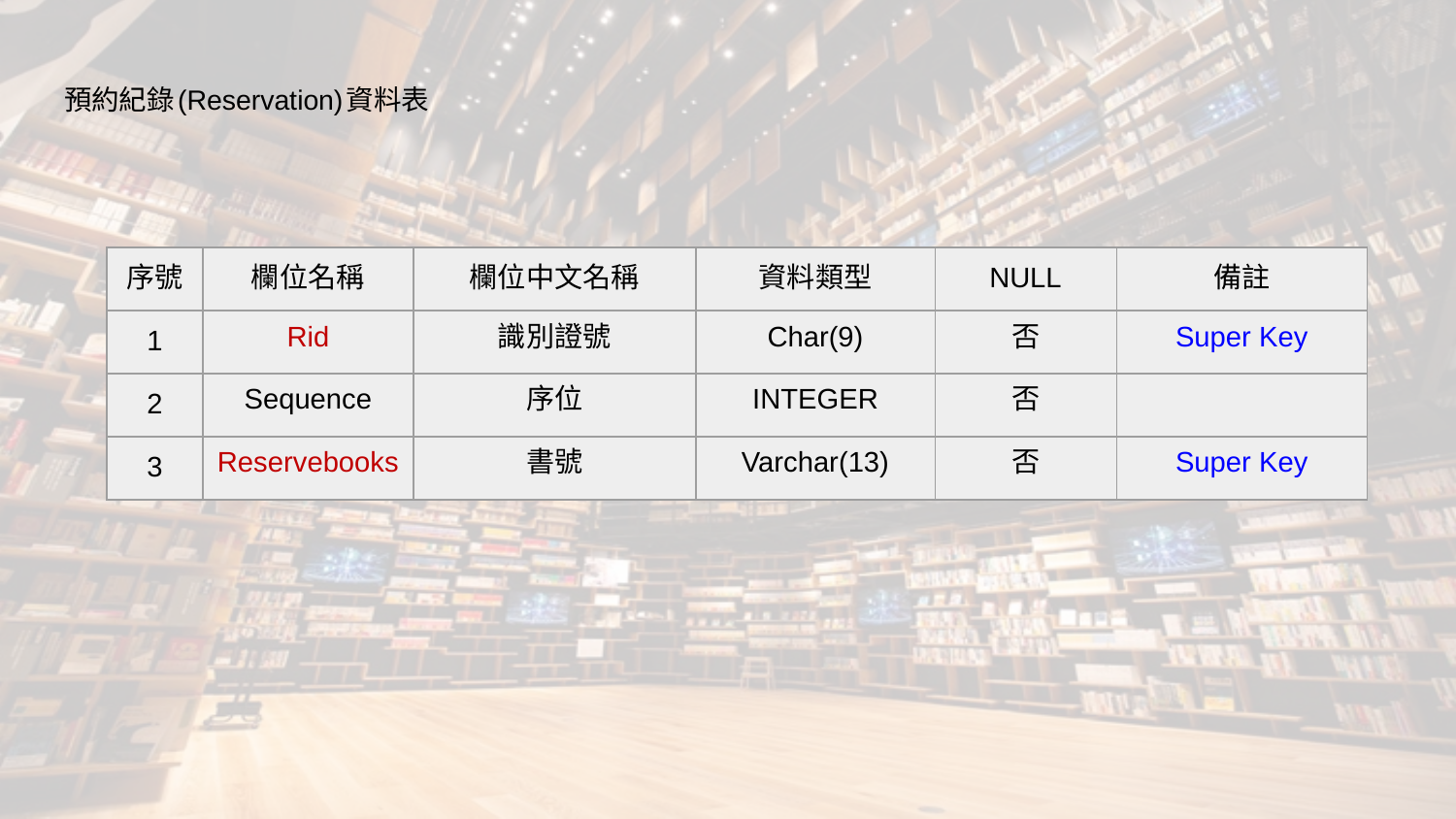

# 預約紀錄(Reservation)資料表
| 序號 | 欄位名稱 | 欄位中文名稱 | 資料類型 | NULL | 備註 |
| --- | --- | --- | --- | --- | --- |
| 1 | Rid | 識別證號 | Char(9) | 否 | Super Key |
| 2 | Sequence | 序位 | INTEGER | 否 |  |
| 3 | Reservebooks | 書號 | Varchar(13) | 否 | Super Key |